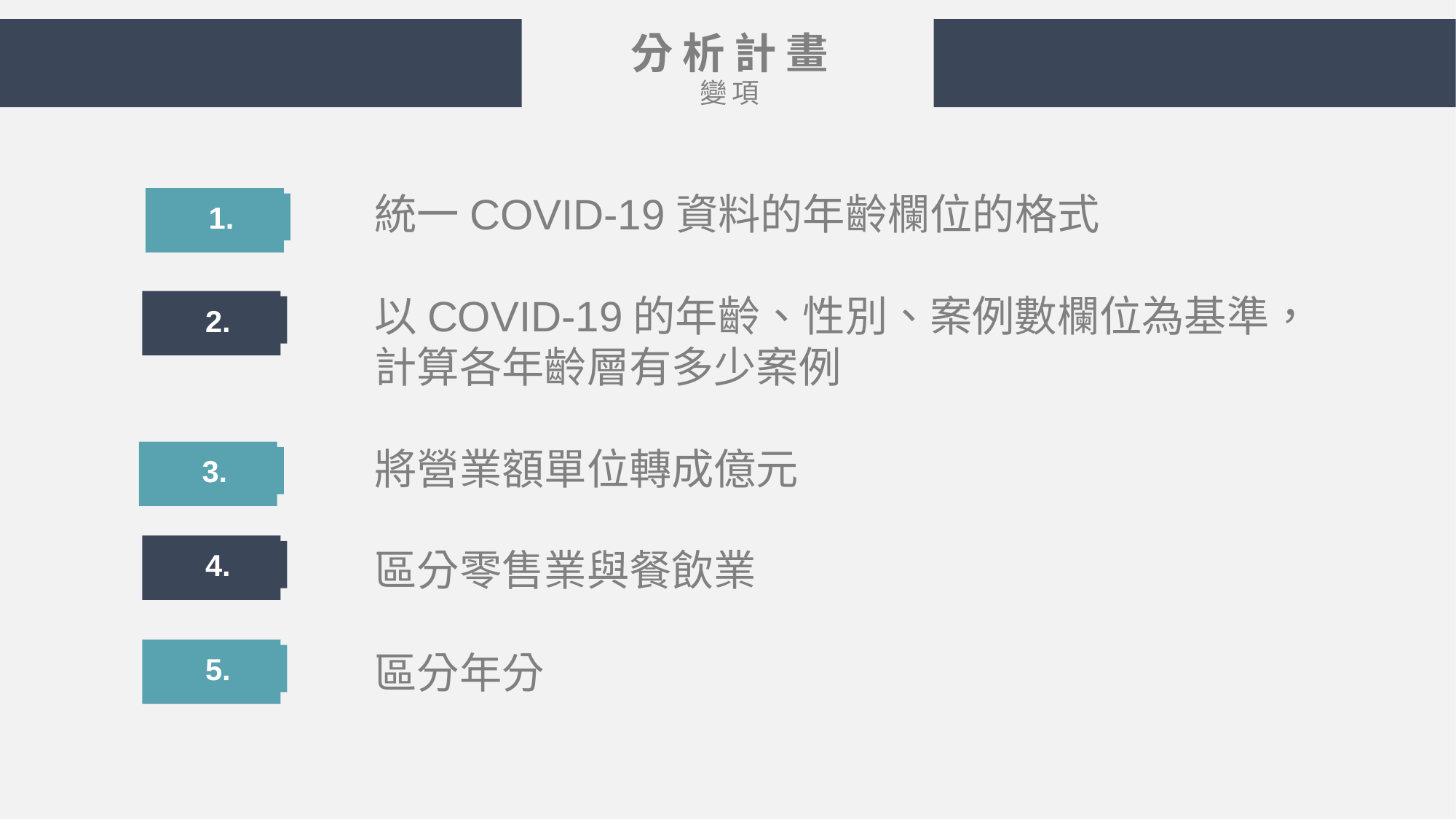

分析計畫
變項
統一COVID-19資料的年齡欄位的格式

以COVID-19的年齡、性別、案例數欄位為基準，計算各年齡層有多少案例

將營業額單位轉成億元

區分零售業與餐飲業

區分年分

1.

2.

3.

4.

5.